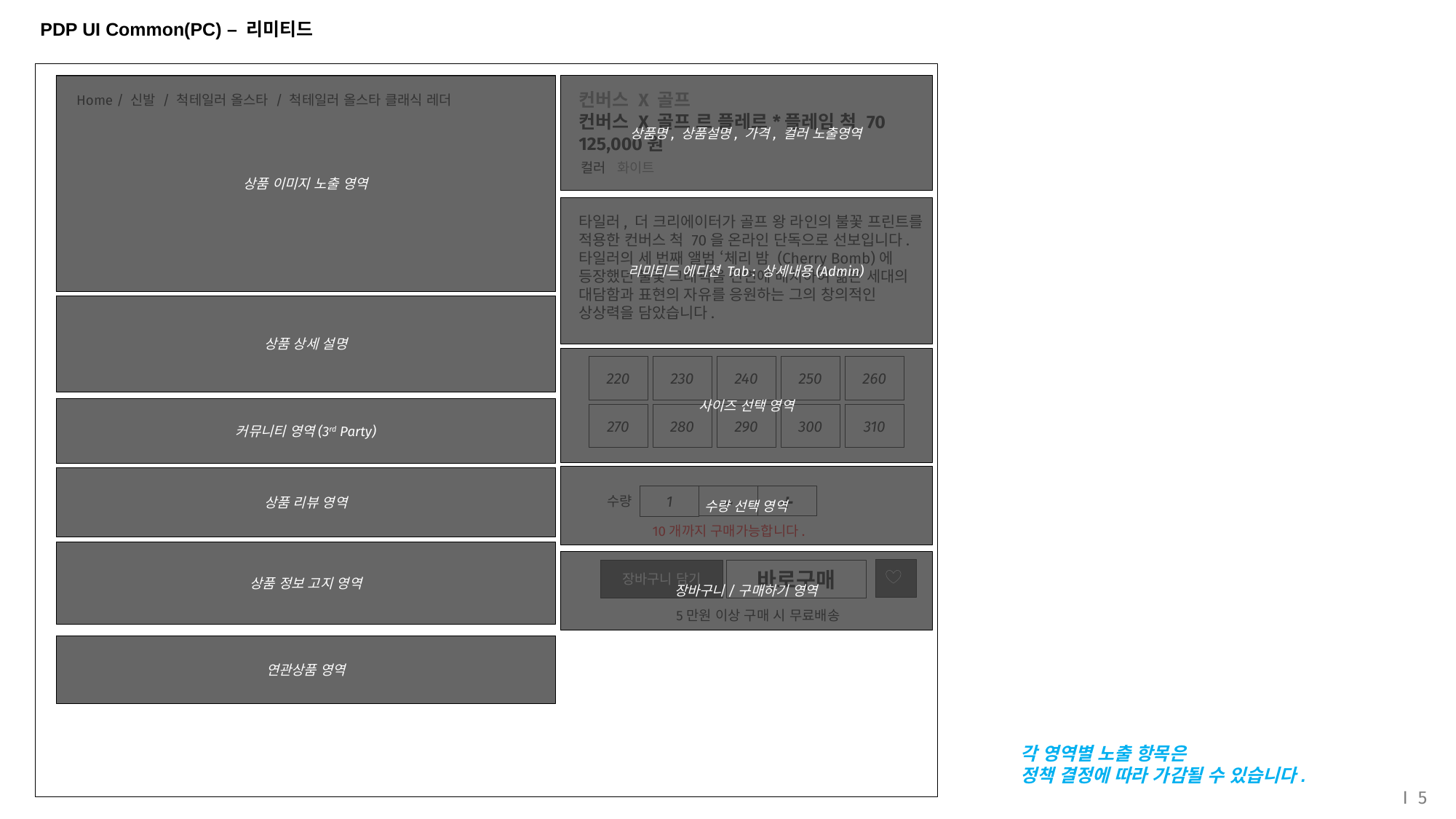

# PDP UI Common(PC) – 리미티드

상품명, 상품설명, 가격, 컬러 노출영역
상품 이미지 노출 영역

컨버스 X 골프
컨버스 X 골프 르 플레르*플레임 척 70
125,000원

타일러, 더 크리에이터가 골프 왕 라인의 불꽃 프린트를 적용한 컨버스 척 70을 온라인 단독으로 선보입니다. 타일러의 세 번째 앨범 ‘체리 밤 (Cherry Bomb)에 등장했던 불꽃 그래픽을 전면에 배치하여 젊은 세대의 대담함과 표현의 자유를 응원하는 그의 창의적인 상상력을 담았습니다.
Home / 신발 / 척테일러 올스타 / 척테일러 올스타 클래식 레더
컬러   화이트
리미티드 에디션 Tab : 상세내용(Admin)
상품 상세 설명
사이즈 선택 영역
220
230
240
250
260
커뮤니티 영역(3rd Party)
270
280
290
300
310
수량 선택 영역
상품 리뷰 영역
 수량
1
-
+
10개까지 구매가능합니다.
상품 정보 고지 영역
장바구니/구매하기 영역

장바구니 담기
바로구매

5만원 이상 구매 시 무료배송
연관상품 영역
각 영역별 노출 항목은
정책 결정에 따라 가감될 수 있습니다.